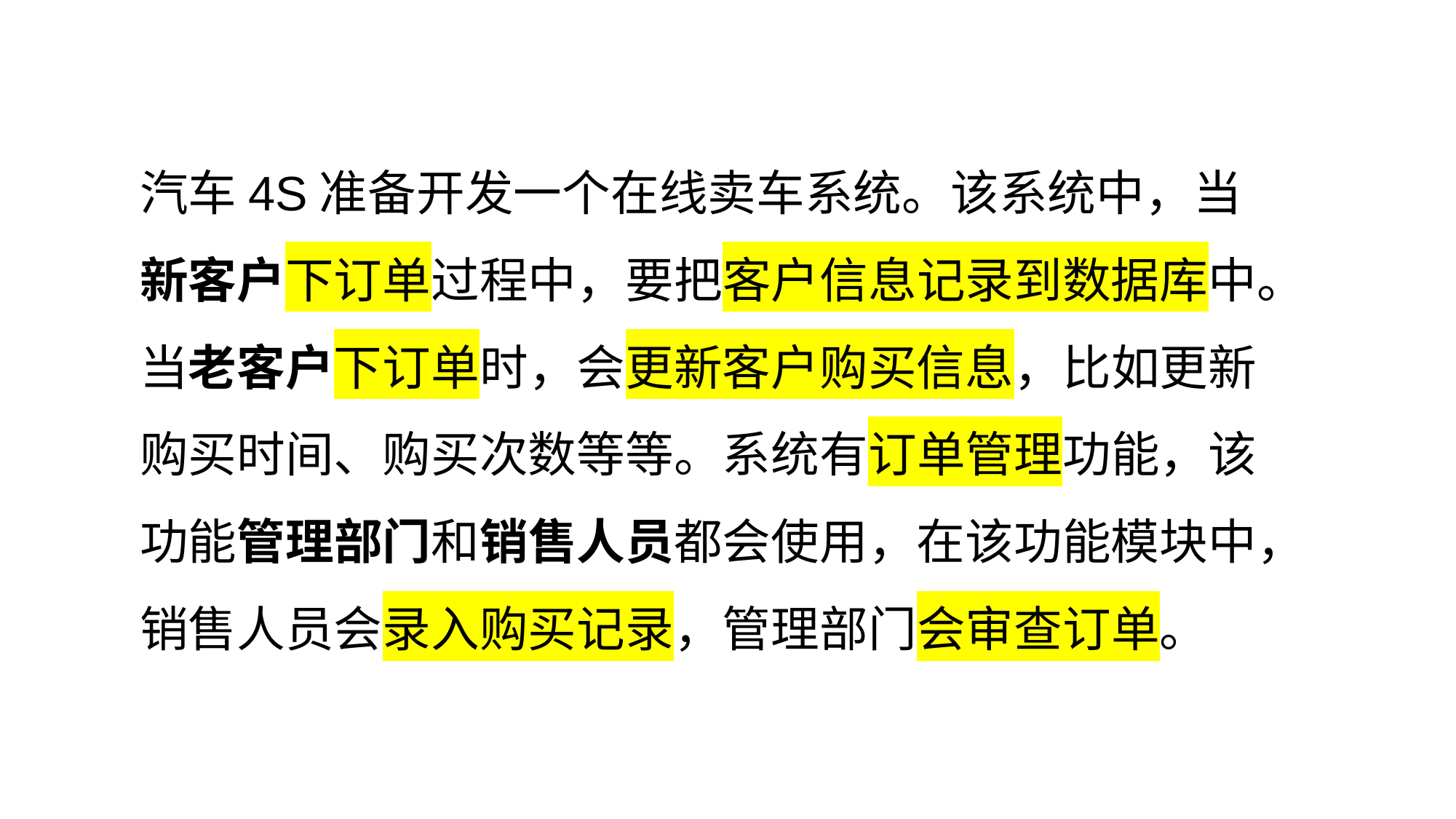

汽车4S准备开发一个在线卖车系统。该系统中，当新客户下订单过程中，要把客户信息记录到数据库中。当老客户下订单时，会更新客户购买信息，比如更新购买时间、购买次数等等。系统有订单管理功能，该功能管理部门和销售人员都会使用，在该功能模块中，销售人员会录入购买记录，管理部门会审查订单。